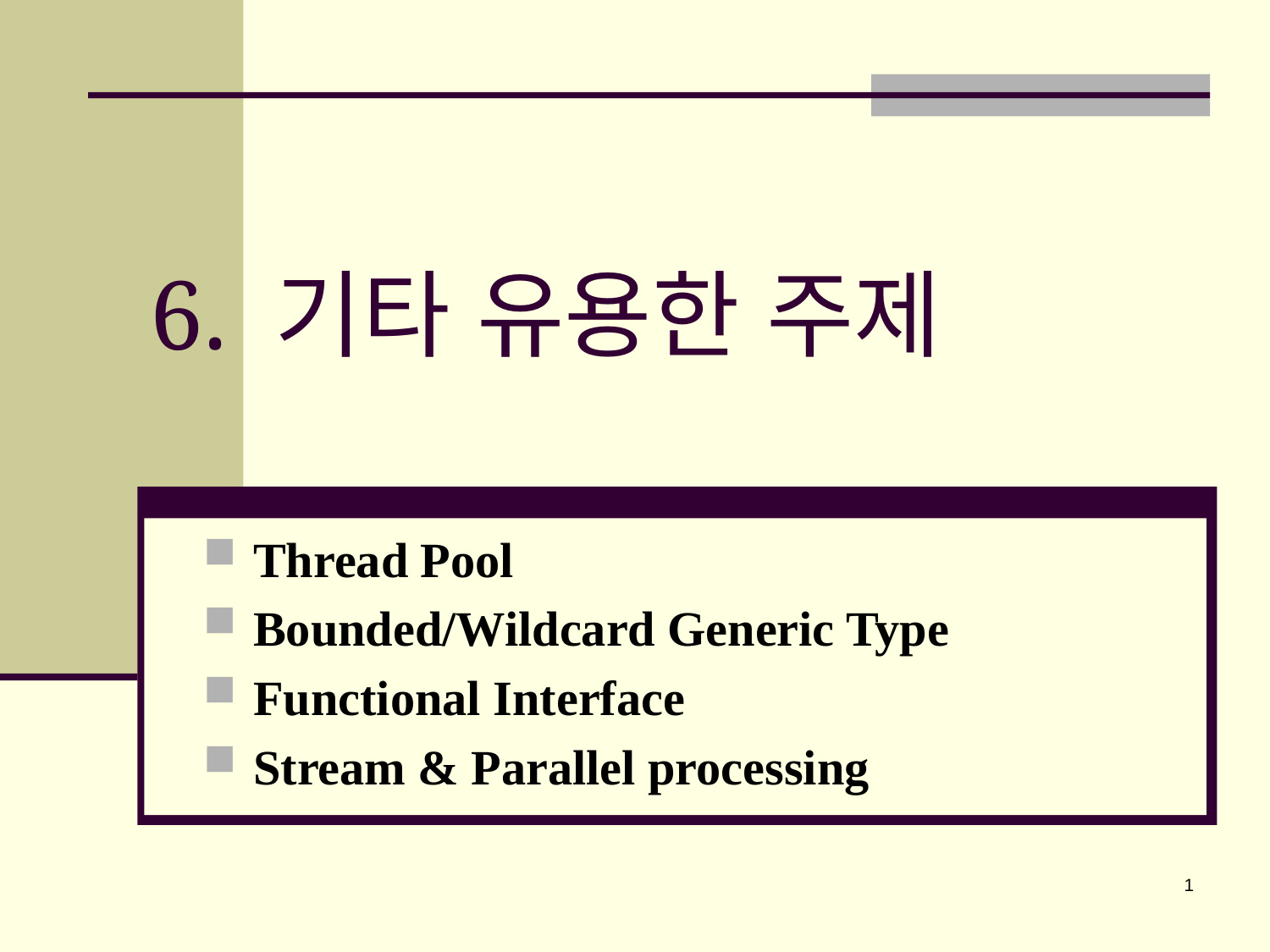

# 6. 기타 유용한 주제
Thread Pool
Bounded/Wildcard Generic Type
Functional Interface
Stream & Parallel processing
1